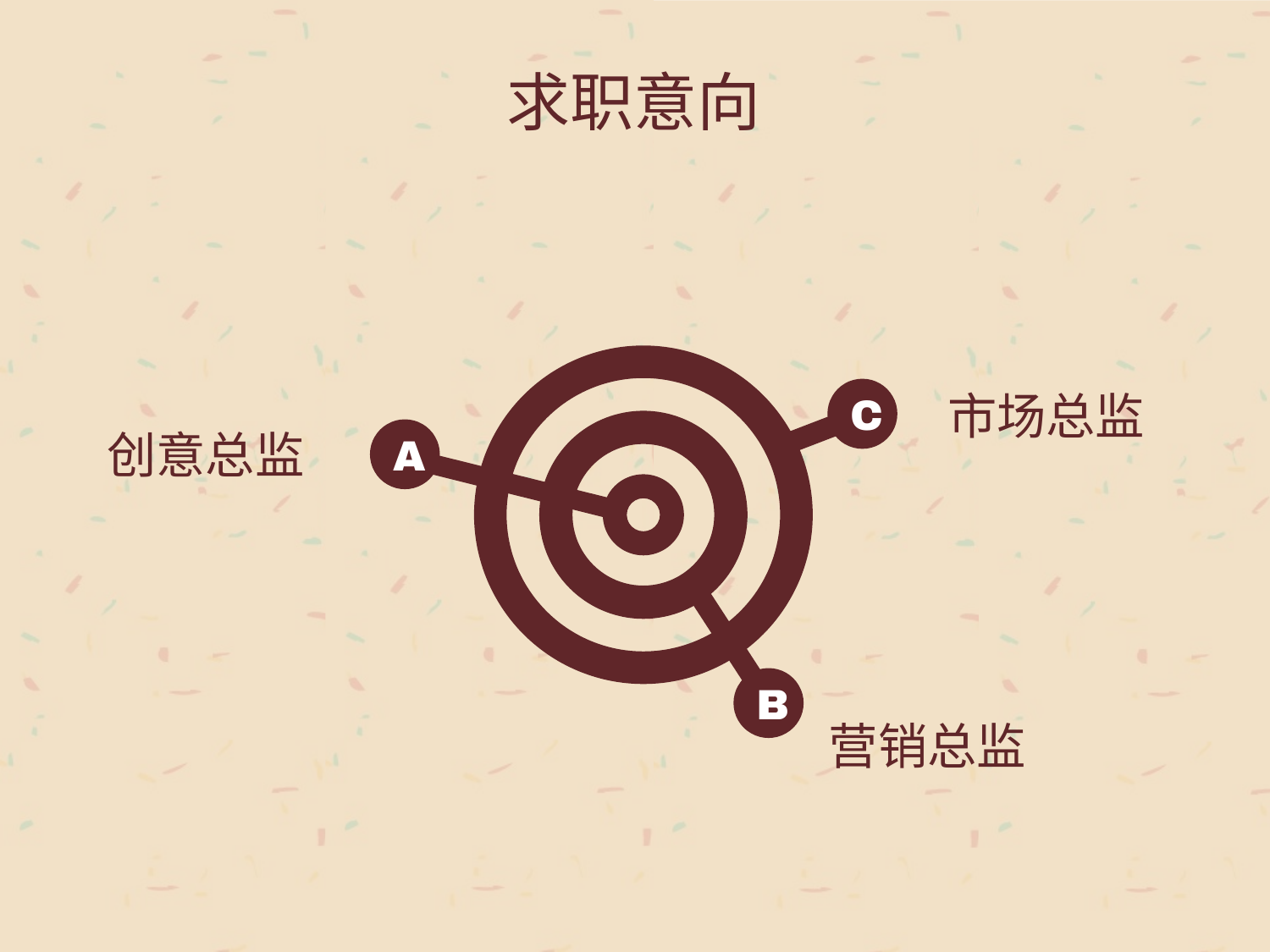

求职意向

市场总监
C
创意总监

A

B
营销总监